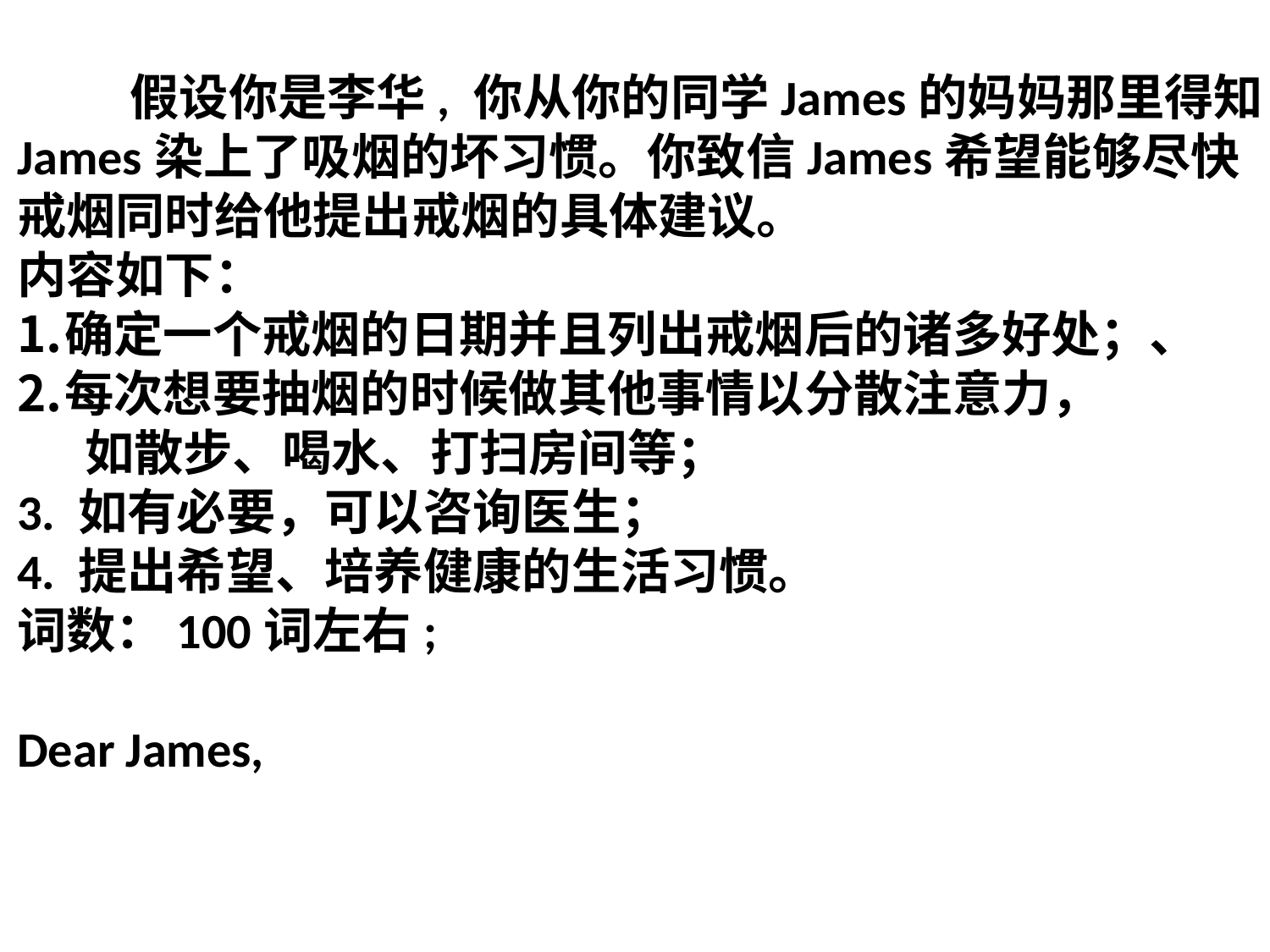

假设你是李华, 你从你的同学James的妈妈那里得知
James染上了吸烟的坏习惯。你致信James希望能够尽快
戒烟同时给他提出戒烟的具体建议。
内容如下：
确定一个戒烟的日期并且列出戒烟后的诸多好处；、
每次想要抽烟的时候做其他事情以分散注意力，
     如散步、喝水、打扫房间等；
3. 如有必要，可以咨询医生；
4. 提出希望、培养健康的生活习惯。
词数：100词左右;

Dear James,